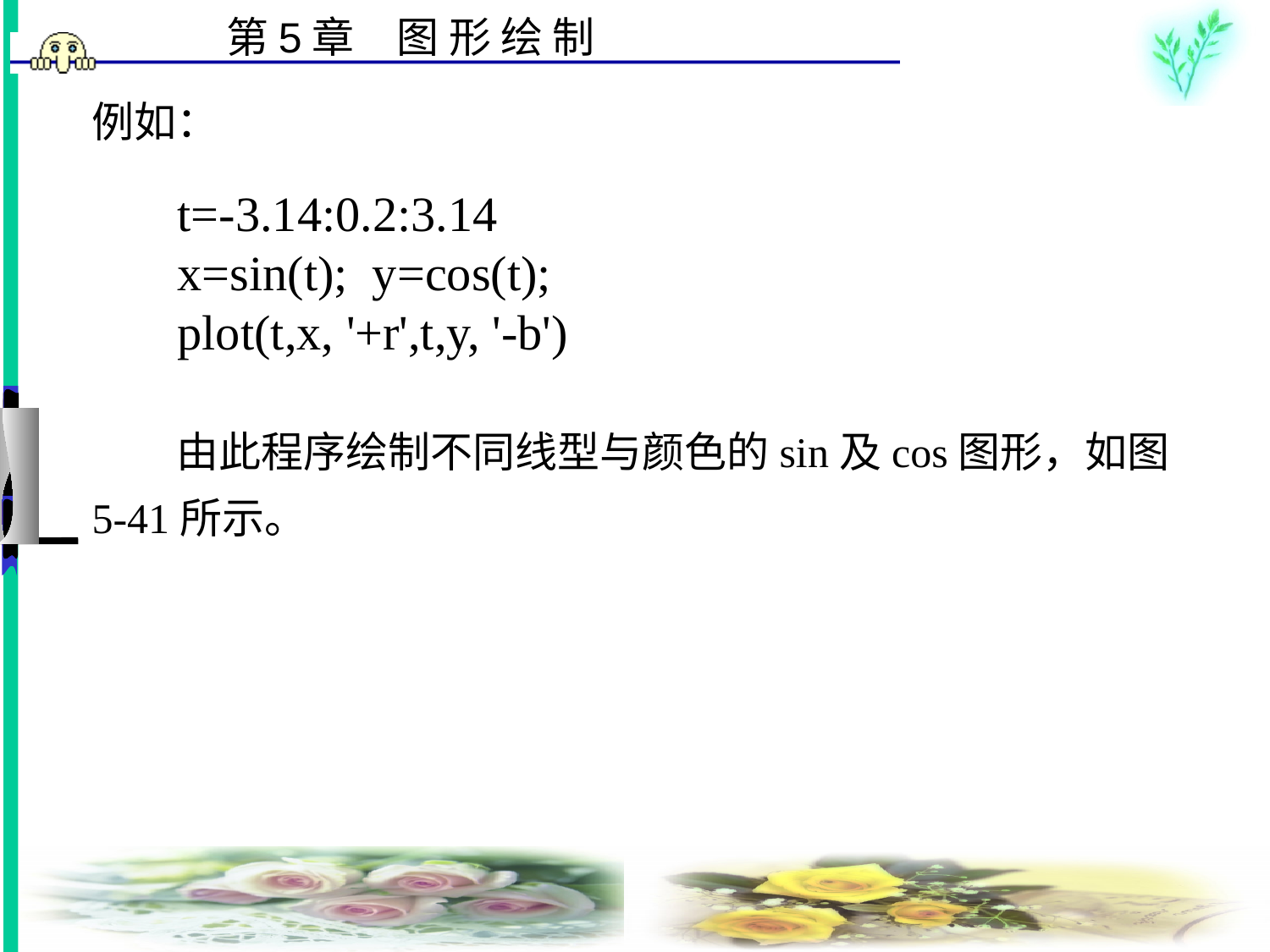

# 例如： 　　 　　由此程序绘制不同线型与颜色的sin及cos图形，如图5-41所示。
t=-3.14:0.2:3.14
x=sin(t);  y=cos(t);
plot(t,x, '+r',t,y, '-b')